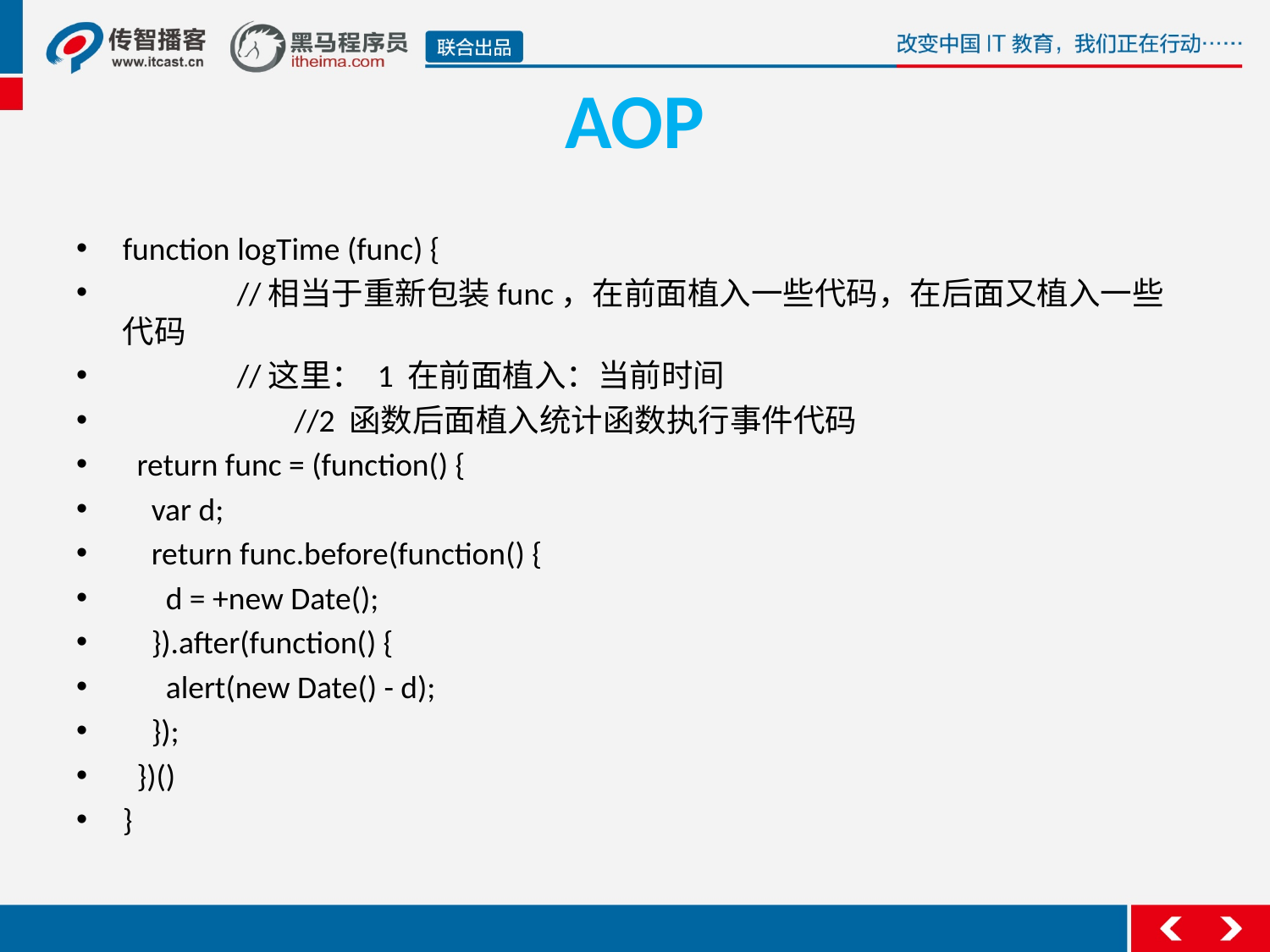

# AOP
function logTime (func) {
	//相当于重新包装func，在前面植入一些代码，在后面又植入一些代码
	//这里： 1 在前面植入：当前时间
	        //2 函数后面植入统计函数执行事件代码
  return func = (function() {
    var d;
    return func.before(function() {
      d = +new Date();
    }).after(function() {
      alert(new Date() - d);
    });
  })()
}